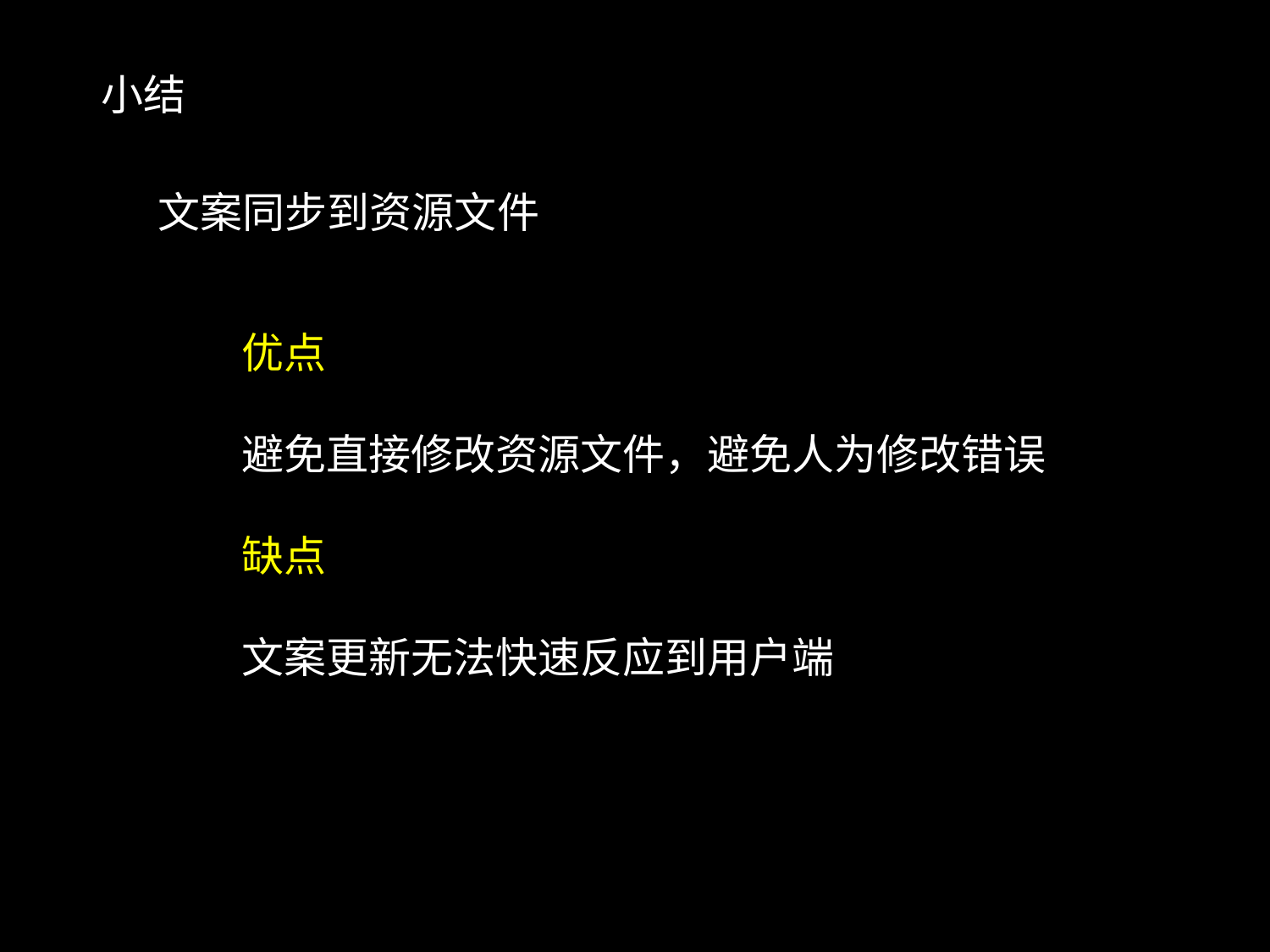

小结
文案同步到资源文件
优点

避免直接修改资源文件，避免人为修改错误

缺点

文案更新无法快速反应到用户端